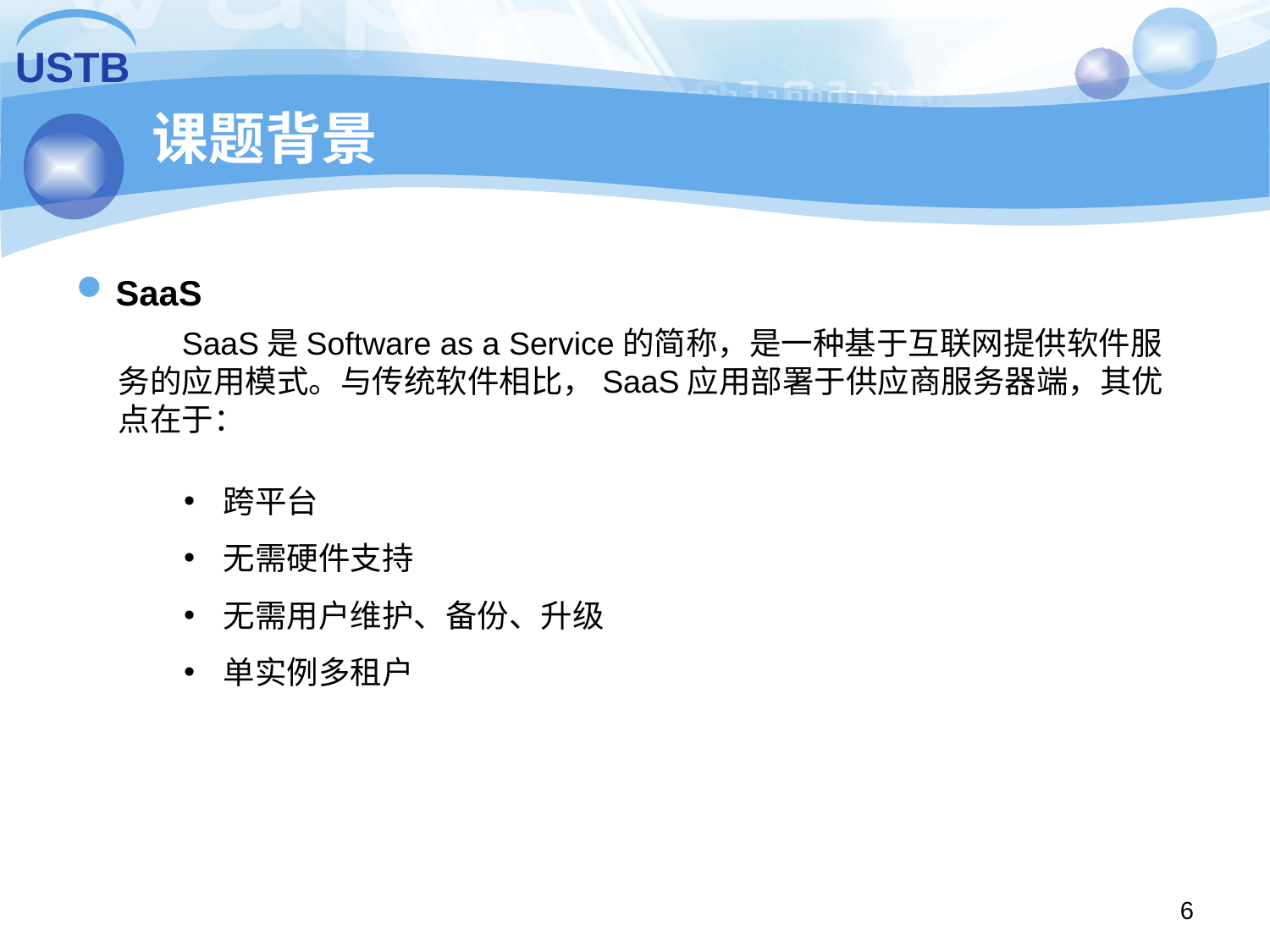

USTB
# 课题背景

SaaS
SaaS是Software as a Service的简称，是一种基于互联网提供软件服务的应用模式。与传统软件相比，SaaS应用部署于供应商服务器端，其优点在于：
跨平台
无需硬件支持
无需用户维护、备份、升级
单实例多租户
6